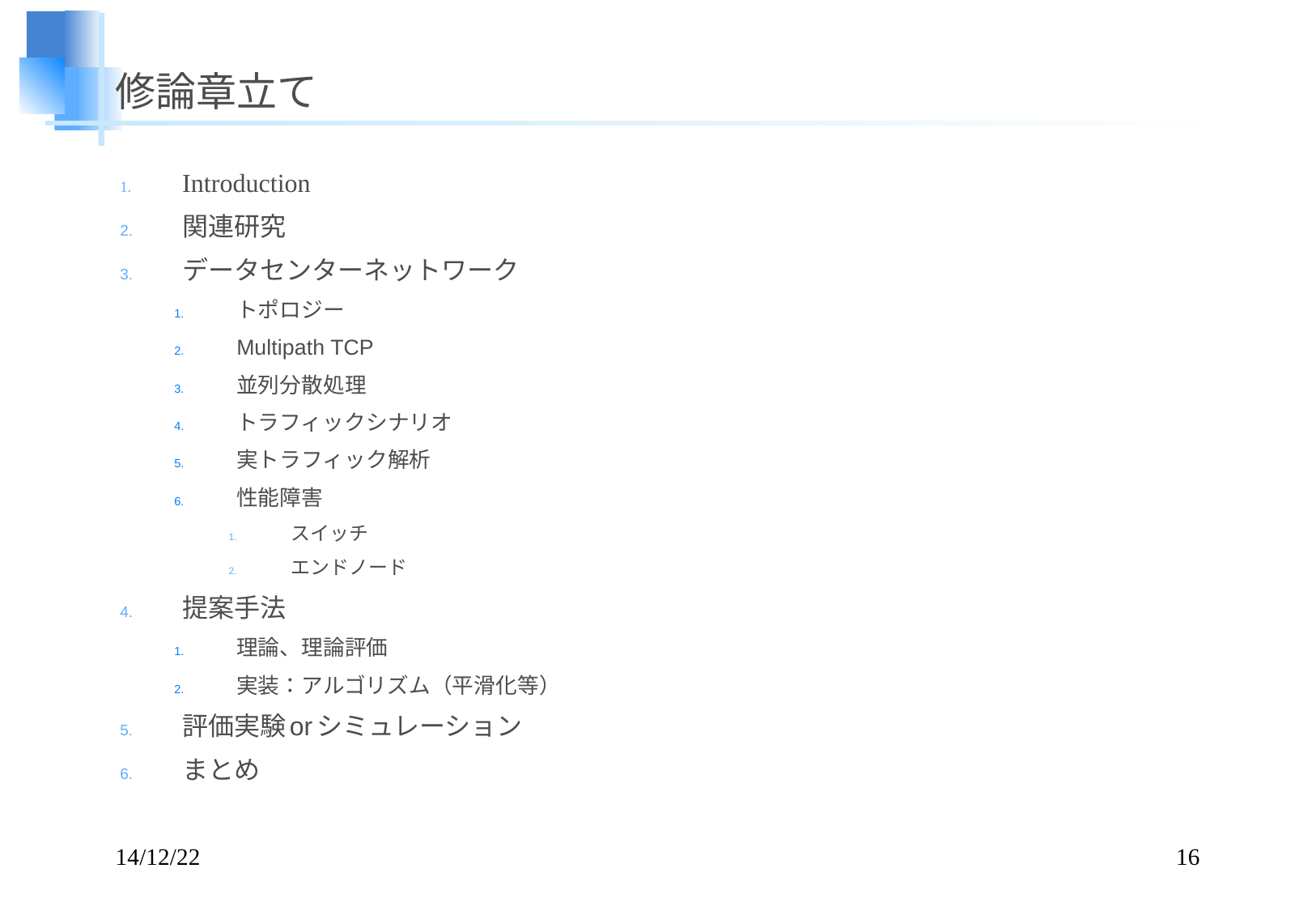

# 修論章立て
Introduction
関連研究
データセンターネットワーク
トポロジー
Multipath TCP
並列分散処理
トラフィックシナリオ
実トラフィック解析
性能障害
スイッチ
エンドノード
提案手法
理論、理論評価
実装：アルゴリズム（平滑化等）
評価実験orシミュレーション
まとめ

14/12/22
16